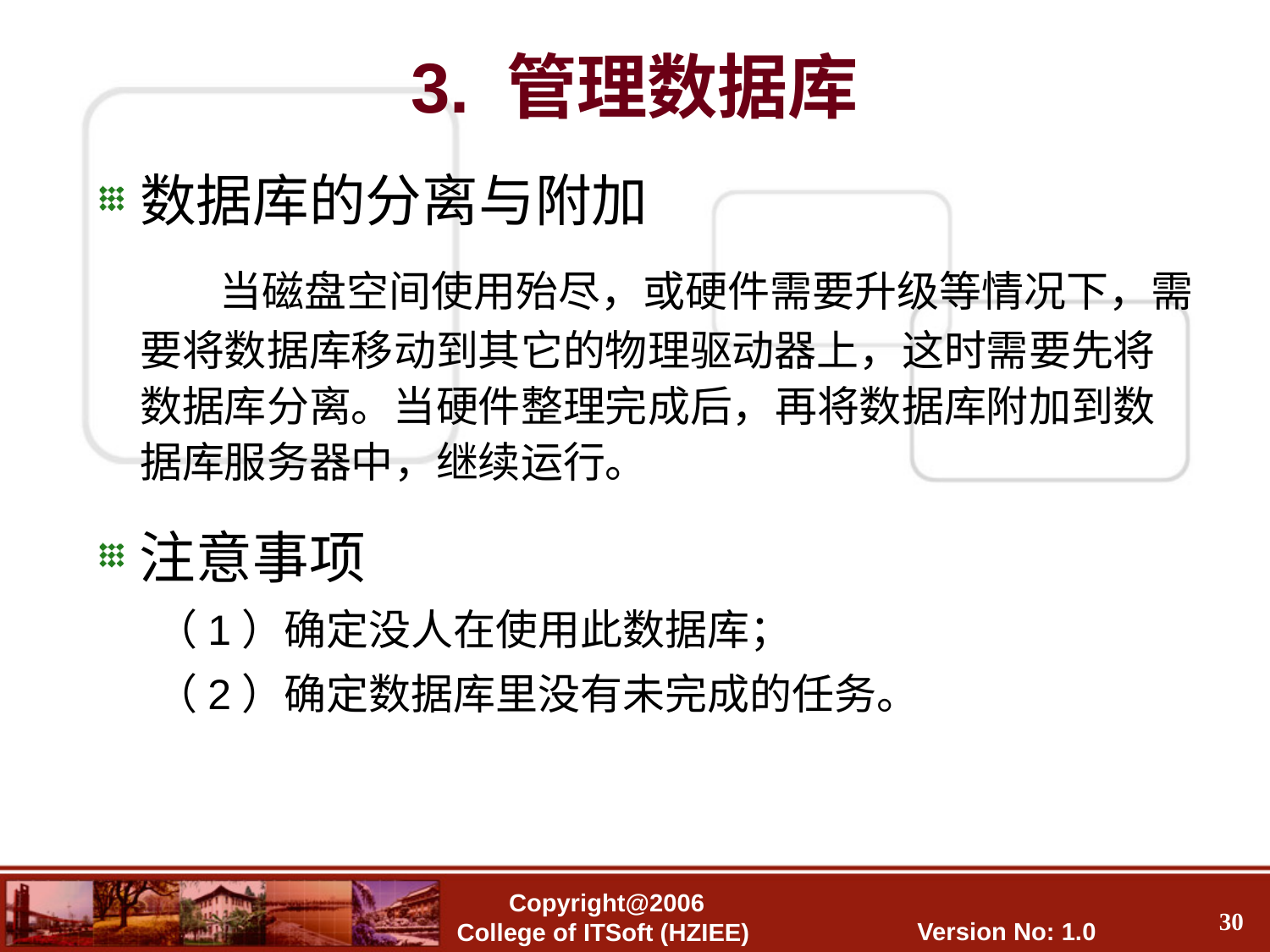

3. 管理数据库
数据库的分离与附加
         当磁盘空间使用殆尽，或硬件需要升级等情况下，需要将数据库移动到其它的物理驱动器上，这时需要先将数据库分离。当硬件整理完成后，再将数据库附加到数据库服务器中，继续运行。
注意事项
（1）确定没人在使用此数据库；
（2）确定数据库里没有未完成的任务。